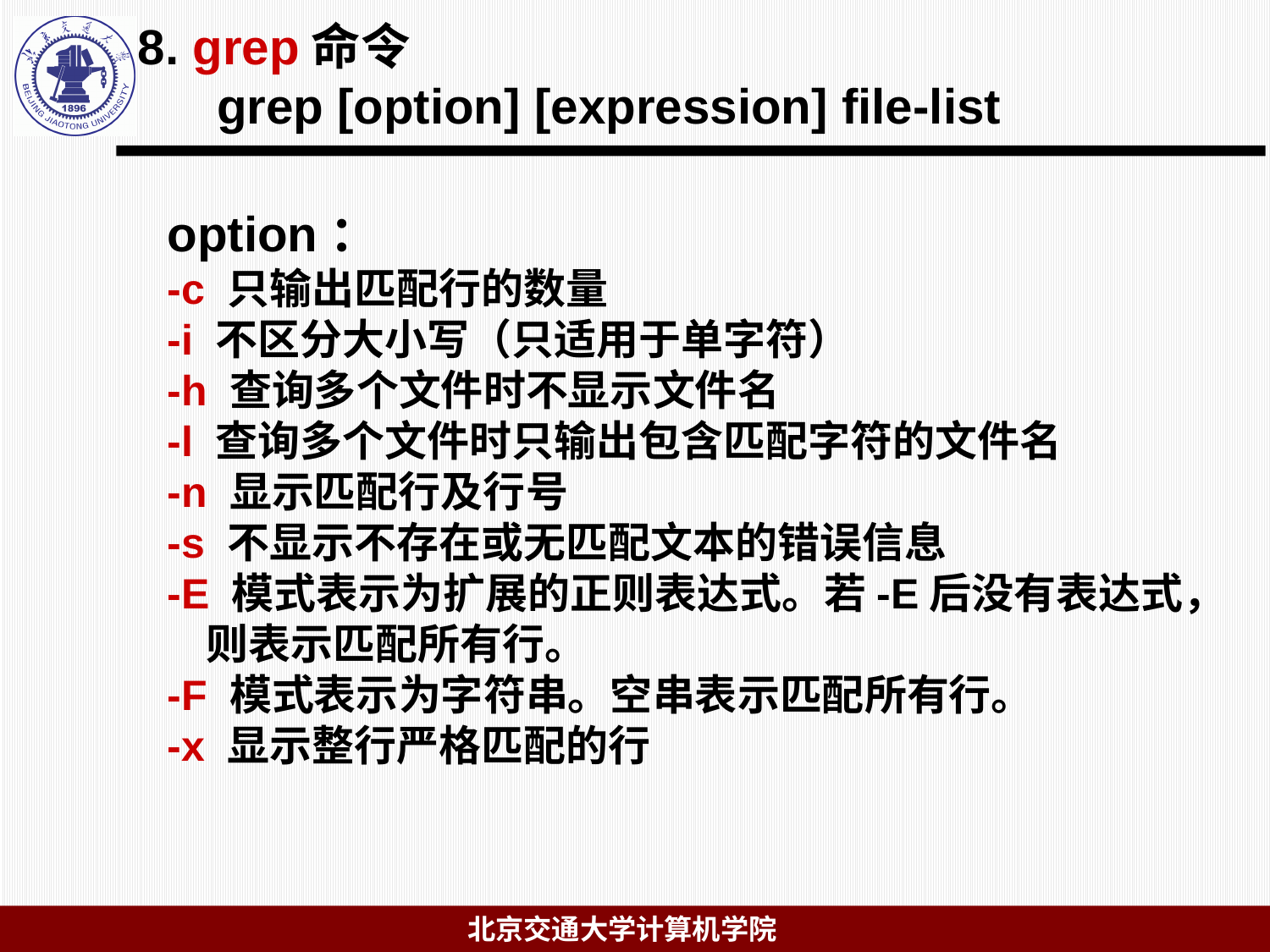

# 8. grep命令 grep [option] [expression] file-list
option：
-c 只输出匹配行的数量
-i 不区分大小写（只适用于单字符）
-h 查询多个文件时不显示文件名
-l 查询多个文件时只输出包含匹配字符的文件名
-n 显示匹配行及行号
-s 不显示不存在或无匹配文本的错误信息
-E 模式表示为扩展的正则表达式。若-E后没有表达式，
   则表示匹配所有行。
-F 模式表示为字符串。空串表示匹配所有行。
-x 显示整行严格匹配的行